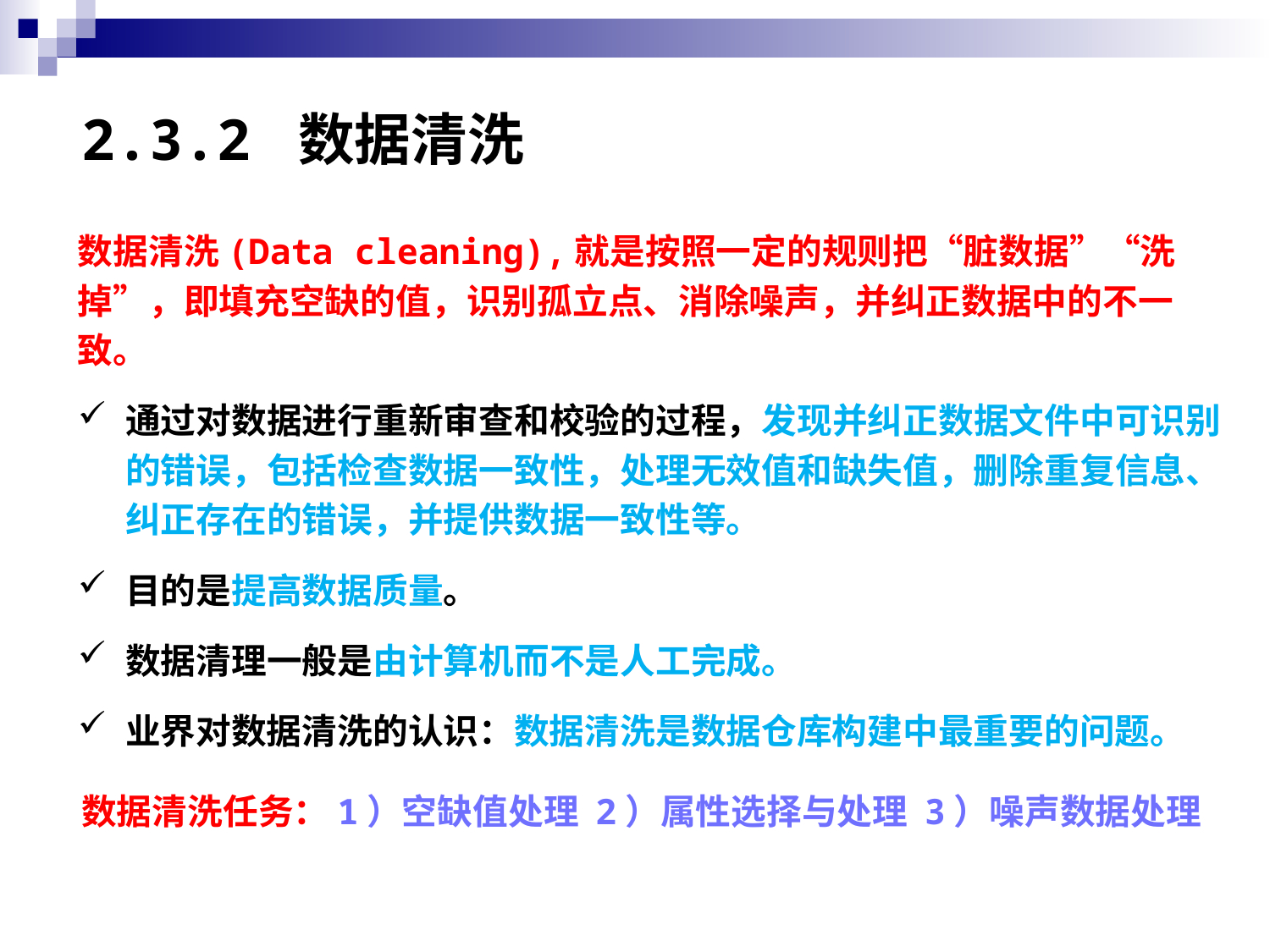

2.3.2 数据清洗
数据清洗(Data cleaning),就是按照一定的规则把“脏数据”“洗掉”，即填充空缺的值，识别孤立点、消除噪声，并纠正数据中的不一致。
通过对数据进行重新审查和校验的过程，发现并纠正数据文件中可识别的错误，包括检查数据一致性，处理无效值和缺失值，删除重复信息、纠正存在的错误，并提供数据一致性等。
目的是提高数据质量。
数据清理一般是由计算机而不是人工完成。
业界对数据清洗的认识：数据清洗是数据仓库构建中最重要的问题。
数据清洗任务：1）空缺值处理 2）属性选择与处理 3）噪声数据处理